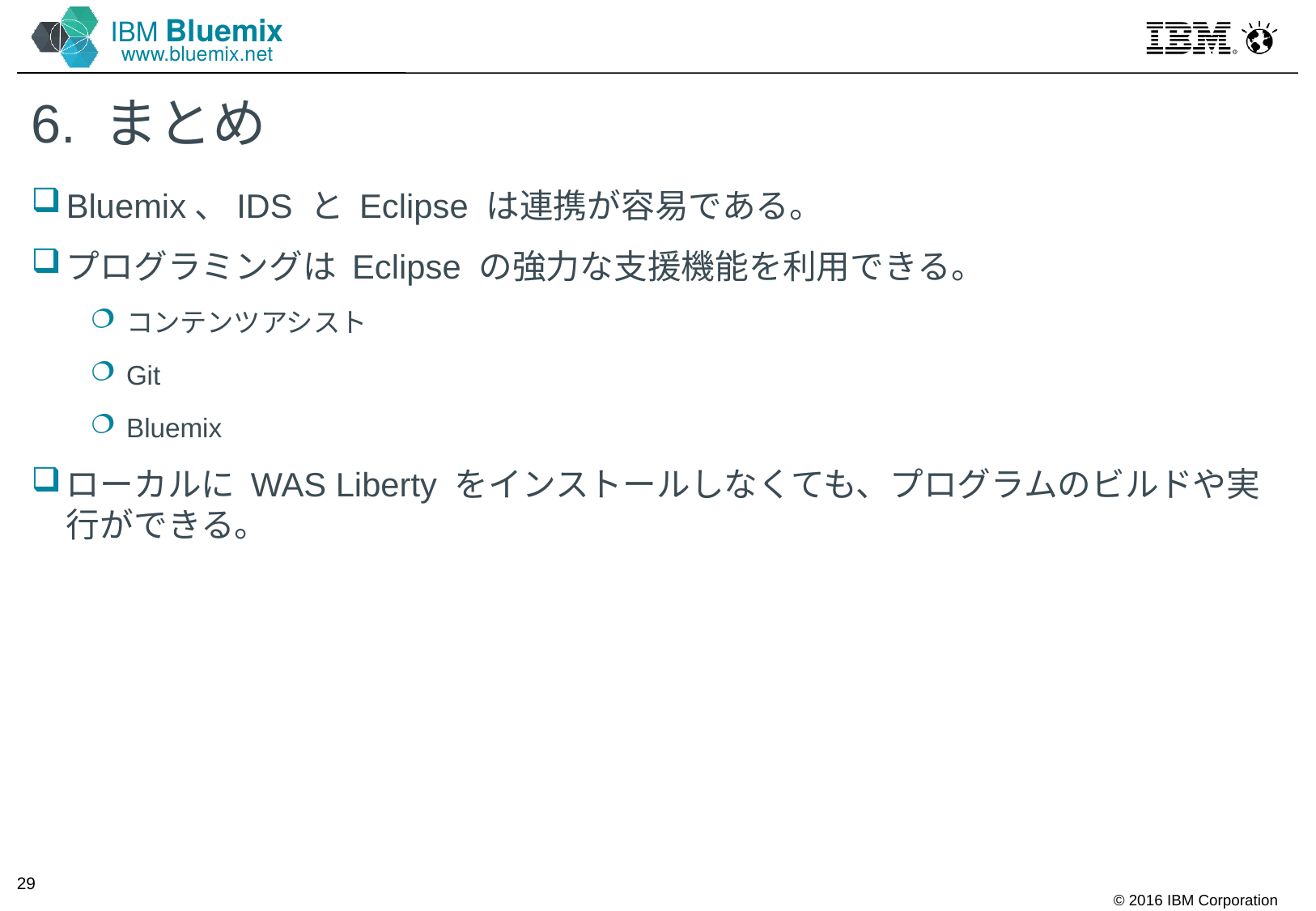

# 6. まとめ
Bluemix、IDS と Eclipse は連携が容易である。
プログラミングは Eclipse の強力な支援機能を利用できる。
コンテンツアシスト
Git
Bluemix
ローカルに WAS Liberty をインストールしなくても、プログラムのビルドや実行ができる。